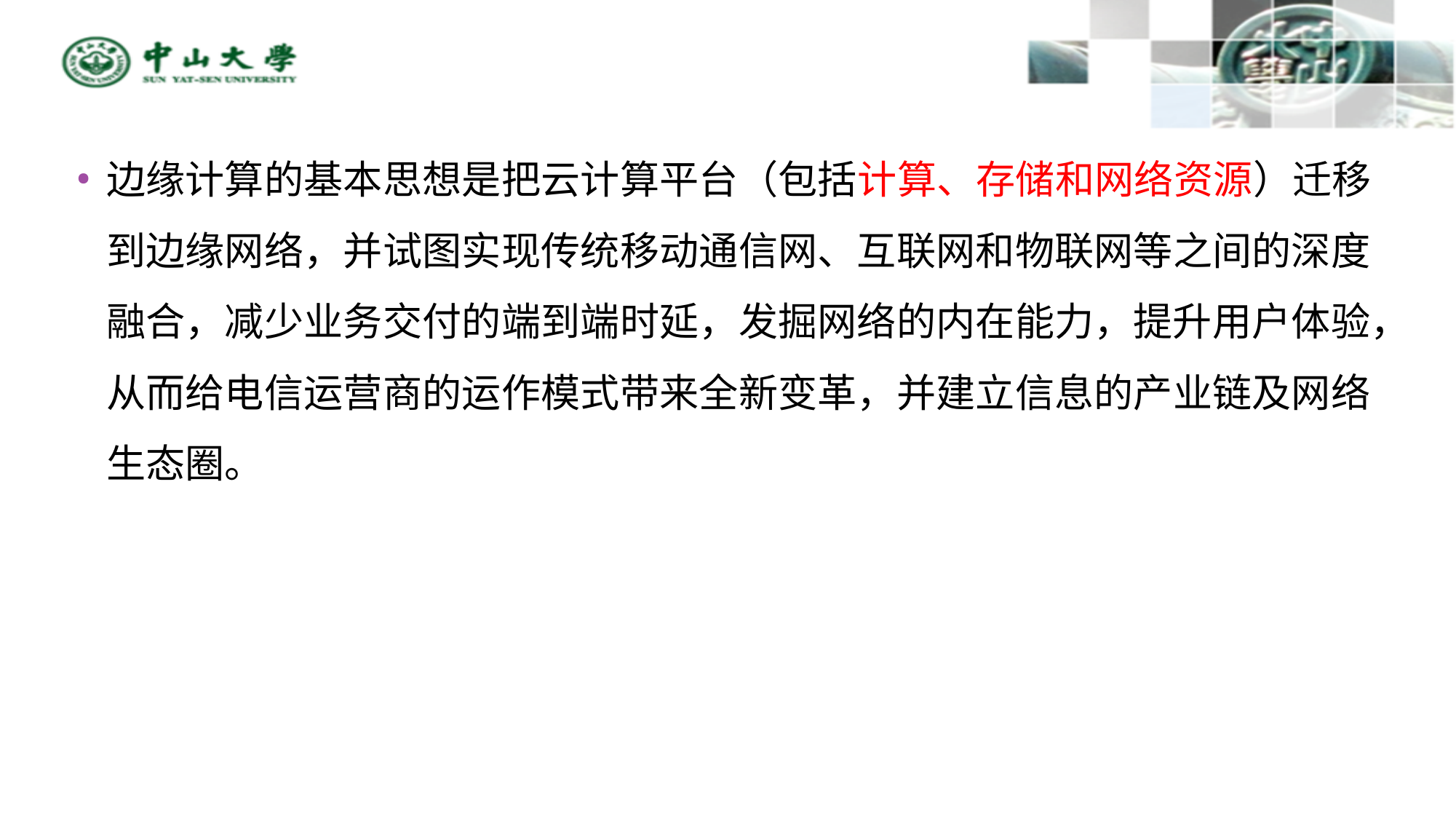

5
边缘计算的基本思想是把云计算平台（包括计算、存储和网络资源）迁移到边缘网络，并试图实现传统移动通信网、互联网和物联网等之间的深度融合，减少业务交付的端到端时延，发掘网络的内在能力，提升用户体验，从而给电信运营商的运作模式带来全新变革，并建立信息的产业链及网络生态圈。